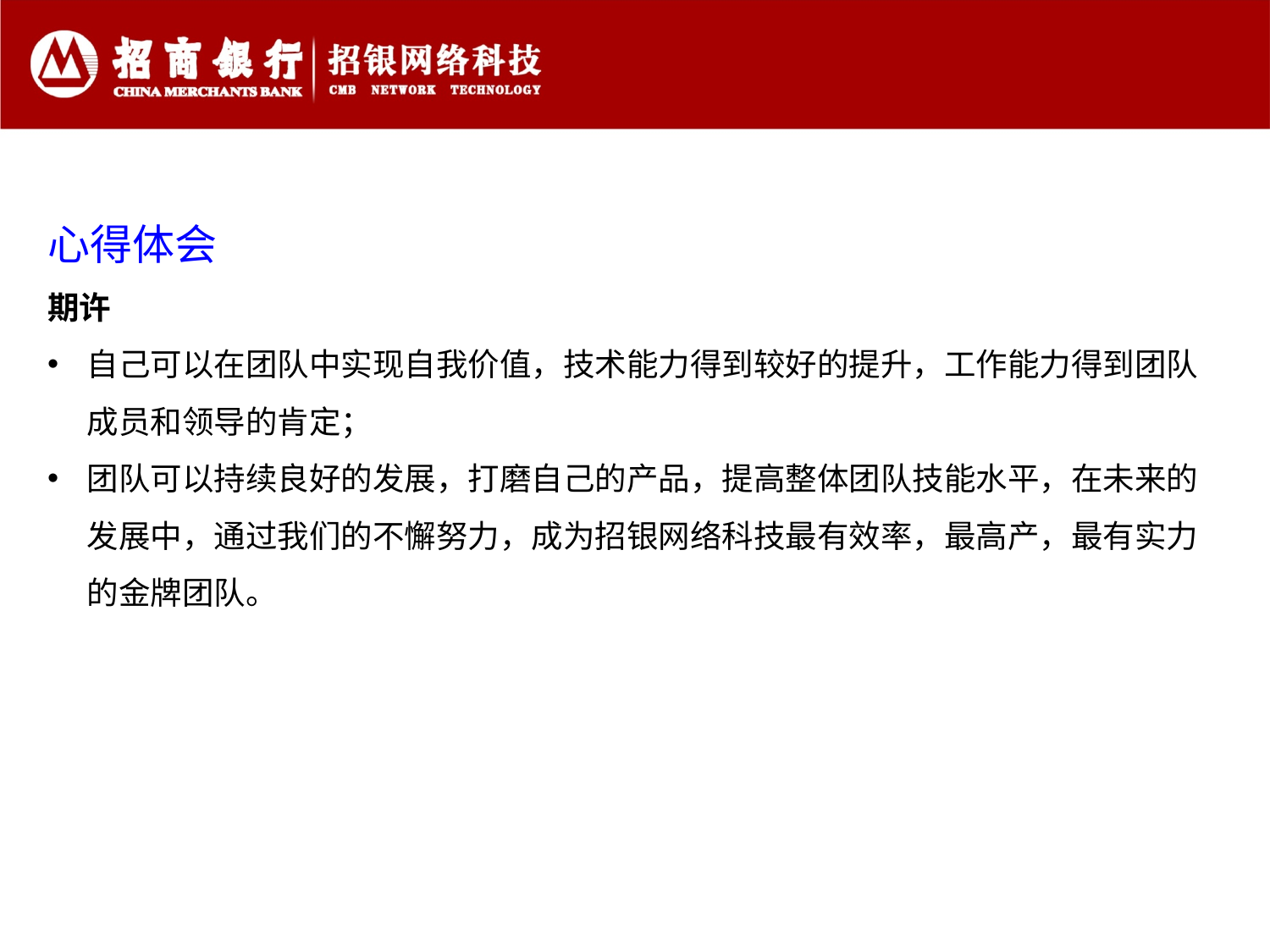

心得体会
期许
自己可以在团队中实现自我价值，技术能力得到较好的提升，工作能力得到团队成员和领导的肯定；
团队可以持续良好的发展，打磨自己的产品，提高整体团队技能水平，在未来的发展中，通过我们的不懈努力，成为招银网络科技最有效率，最高产，最有实力的金牌团队。